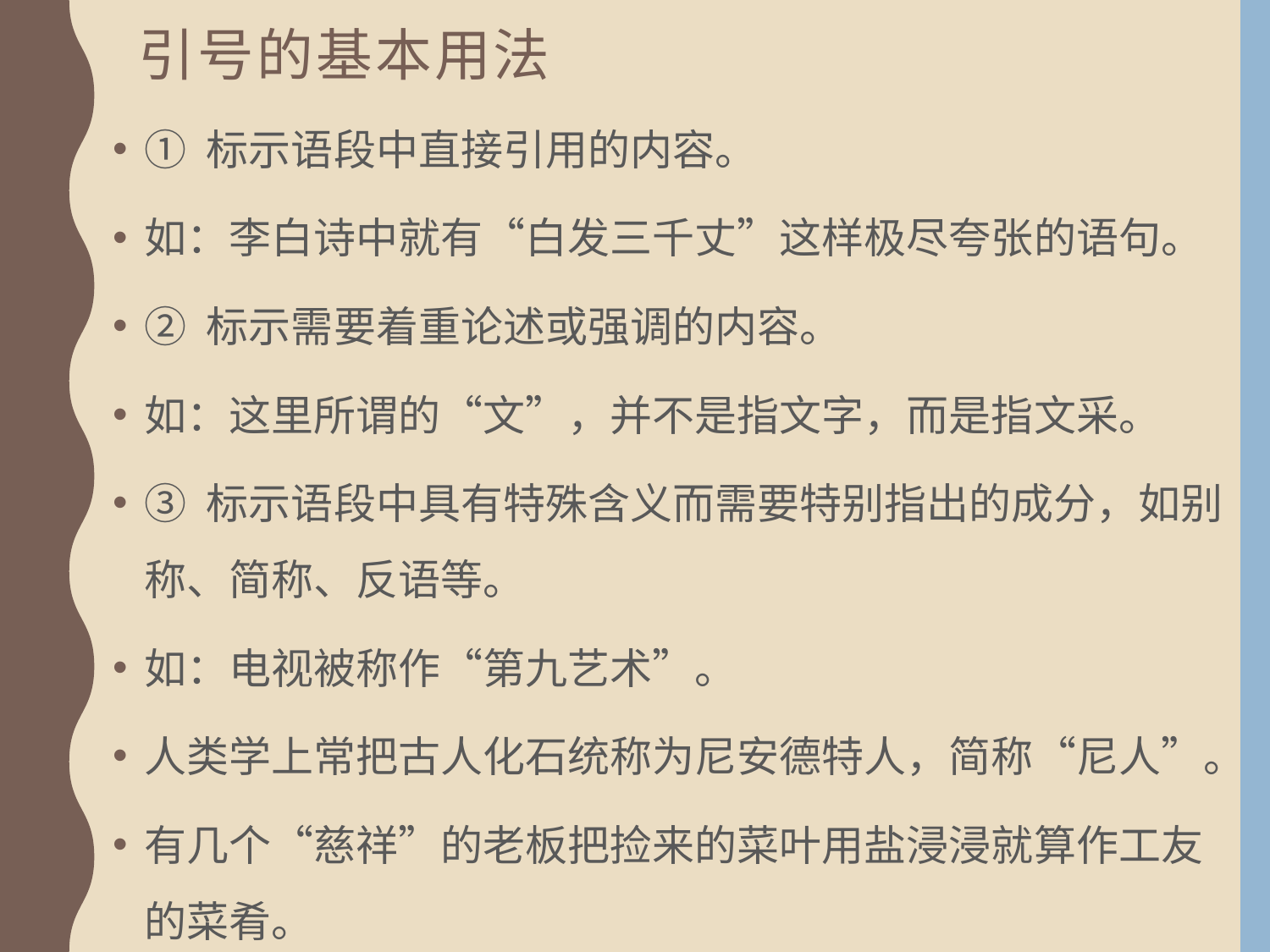

# 引号的基本用法
① 标示语段中直接引用的内容。
如：李白诗中就有“白发三千丈”这样极尽夸张的语句。
② 标示需要着重论述或强调的内容。
如：这里所谓的“文”，并不是指文字，而是指文采。
③ 标示语段中具有特殊含义而需要特别指出的成分，如别称、简称、反语等。
如：电视被称作“第九艺术”。
人类学上常把古人化石统称为尼安德特人，简称“尼人”。
有几个“慈祥”的老板把捡来的菜叶用盐浸浸就算作工友的菜肴。